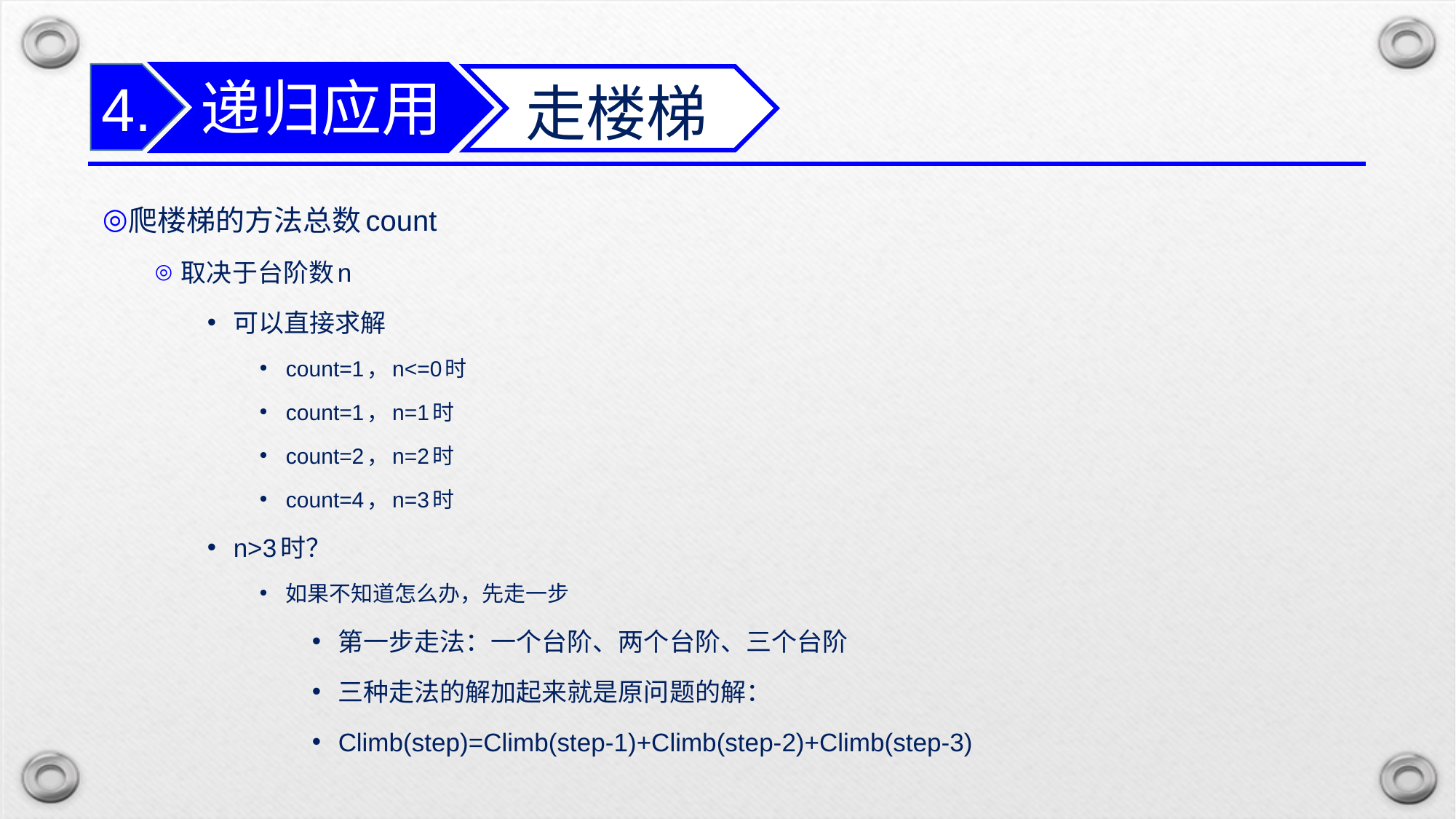

递归应用

走楼梯

4.
爬楼梯的方法总数count
取决于台阶数n
可以直接求解
count=1，n<=0时
count=1，n=1时
count=2，n=2时
count=4，n=3时
n>3时？
如果不知道怎么办，先走一步
第一步走法：一个台阶、两个台阶、三个台阶
三种走法的解加起来就是原问题的解：
Climb(step)=Climb(step-1)+Climb(step-2)+Climb(step-3)